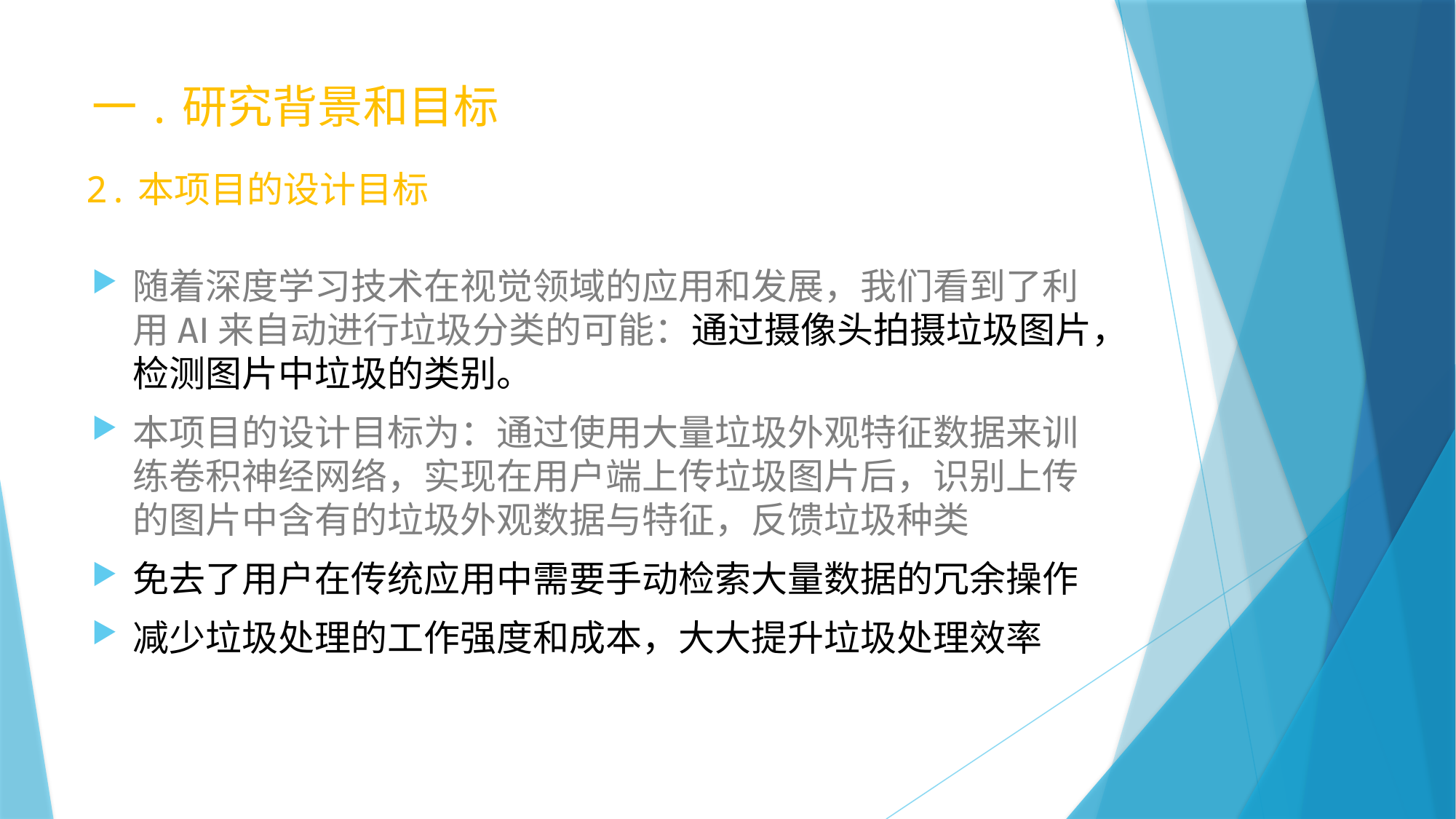

# 一.研究背景和目标
2.本项目的设计目标
随着深度学习技术在视觉领域的应用和发展，我们看到了利用AI来自动进行垃圾分类的可能：通过摄像头拍摄垃圾图片，检测图片中垃圾的类别。
本项目的设计目标为：通过使用大量垃圾外观特征数据来训练卷积神经网络，实现在用户端上传垃圾图片后，识别上传的图片中含有的垃圾外观数据与特征，反馈垃圾种类
免去了用户在传统应用中需要手动检索大量数据的冗余操作
减少垃圾处理的工作强度和成本，大大提升垃圾处理效率